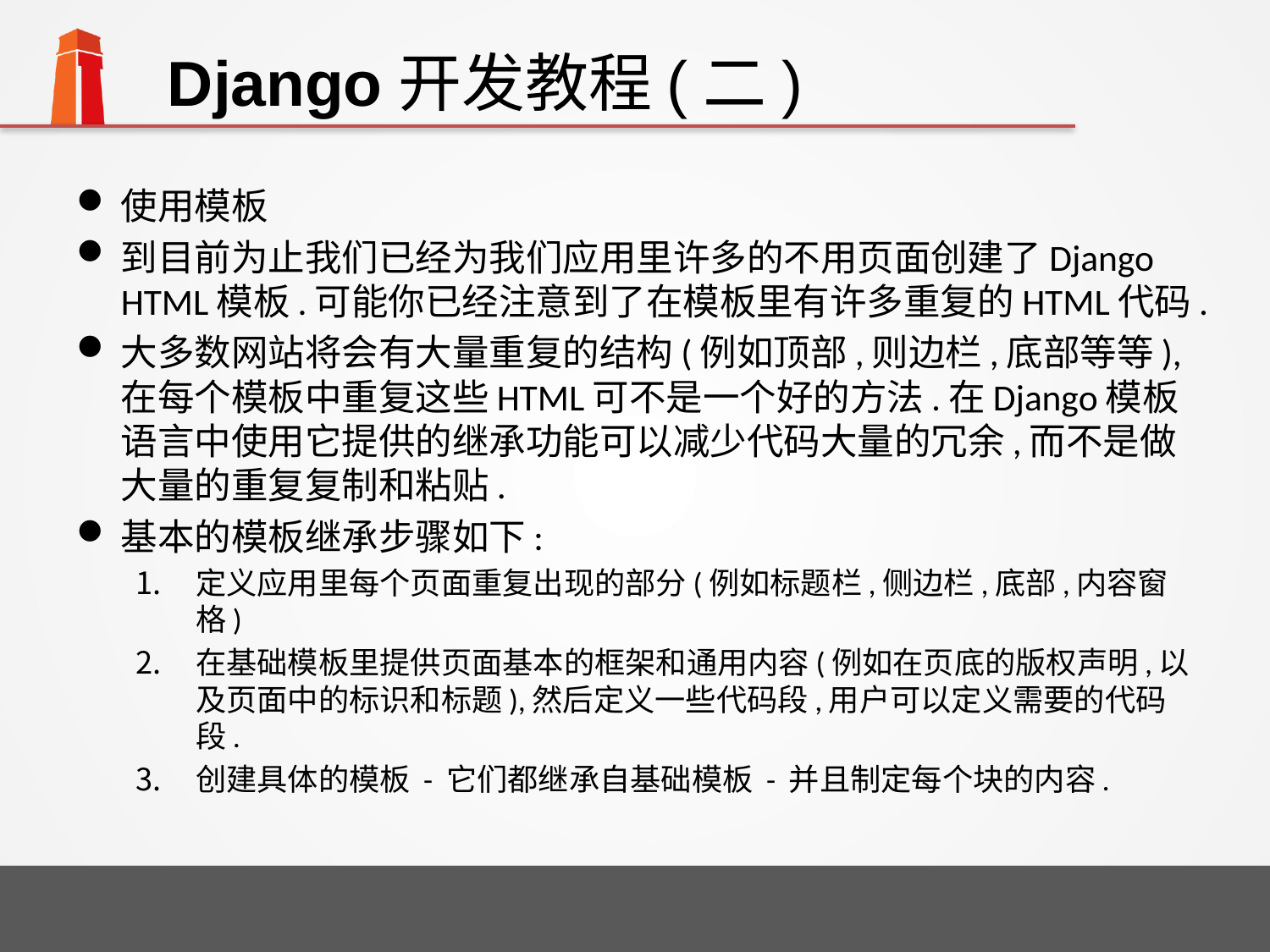

# Django开发教程(二)
使用模板
到目前为止我们已经为我们应用里许多的不用页面创建了Django HTML模板.可能你已经注意到了在模板里有许多重复的HTML代码.
大多数网站将会有大量重复的结构(例如顶部,则边栏,底部等等),在每个模板中重复这些HTML可不是一个好的方法.在Django模板语言中使用它提供的继承功能可以减少代码大量的冗余,而不是做大量的重复复制和粘贴.
基本的模板继承步骤如下:
定义应用里每个页面重复出现的部分(例如标题栏,侧边栏,底部,内容窗格)
在基础模板里提供页面基本的框架和通用内容(例如在页底的版权声明,以及页面中的标识和标题),然后定义一些代码段,用户可以定义需要的代码段.
创建具体的模板 - 它们都继承自基础模板 - 并且制定每个块的内容.